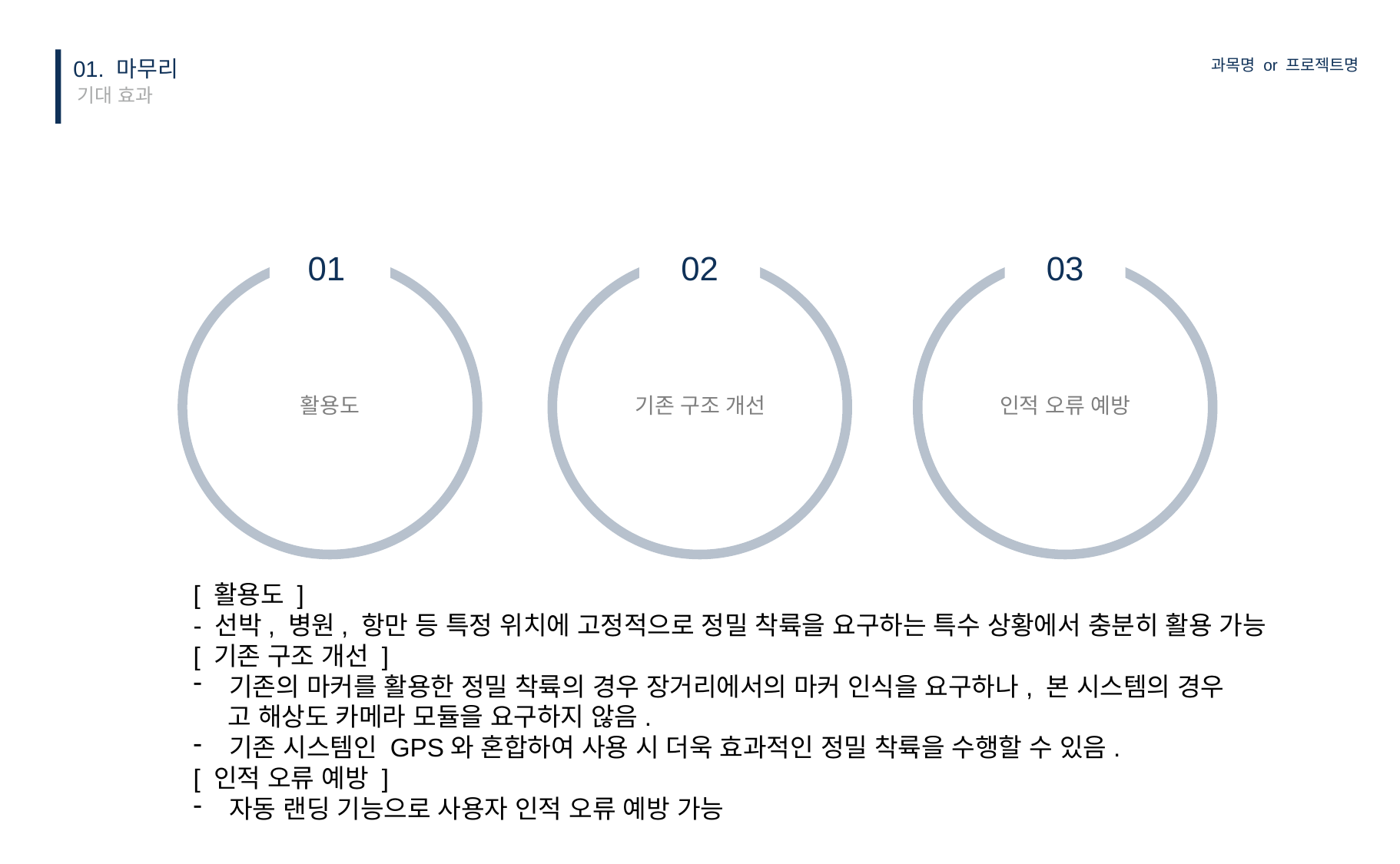

01. 마무리
과목명 or 프로젝트명
기대 효과

02
03
01

활용도
기존 구조 개선
인적 오류 예방
[ 활용도 ]
- 선박, 병원, 항만 등 특정 위치에 고정적으로 정밀 착륙을 요구하는 특수 상황에서 충분히 활용 가능
[ 기존 구조 개선 ]
기존의 마커를 활용한 정밀 착륙의 경우 장거리에서의 마커 인식을 요구하나, 본 시스템의 경우
    고 해상도 카메라 모듈을 요구하지 않음.
기존 시스템인 GPS와 혼합하여 사용 시 더욱 효과적인 정밀 착륙을 수행할 수 있음.
[ 인적 오류 예방 ]
자동 랜딩 기능으로 사용자 인적 오류 예방 가능